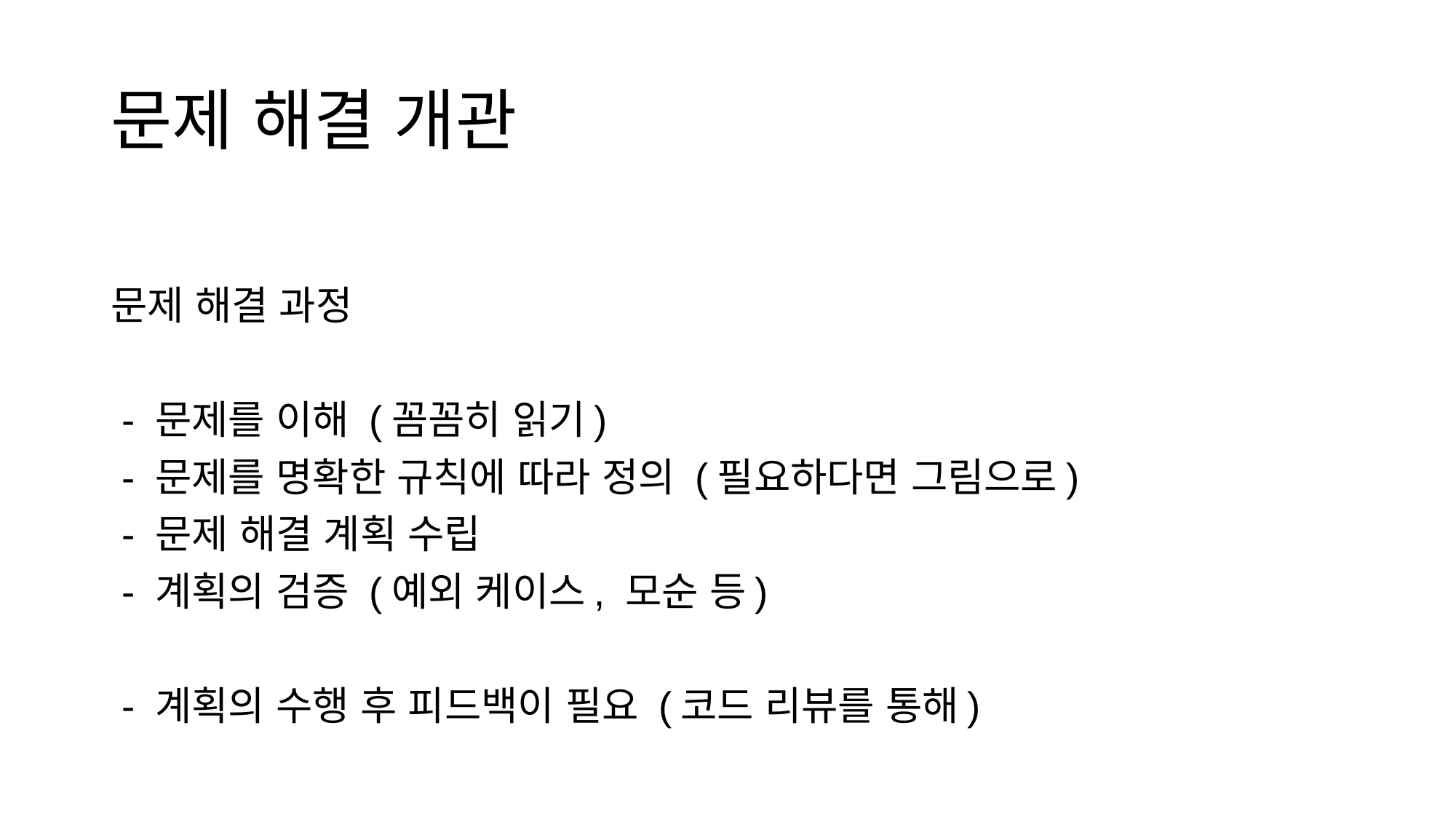

# 문제 해결 개관

문제 해결 과정

 - 문제를 이해 (꼼꼼히 읽기)
 - 문제를 명확한 규칙에 따라 정의 (필요하다면 그림으로)
 - 문제 해결 계획 수립
 - 계획의 검증 (예외 케이스, 모순 등)

 - 계획의 수행 후 피드백이 필요 (코드 리뷰를 통해)